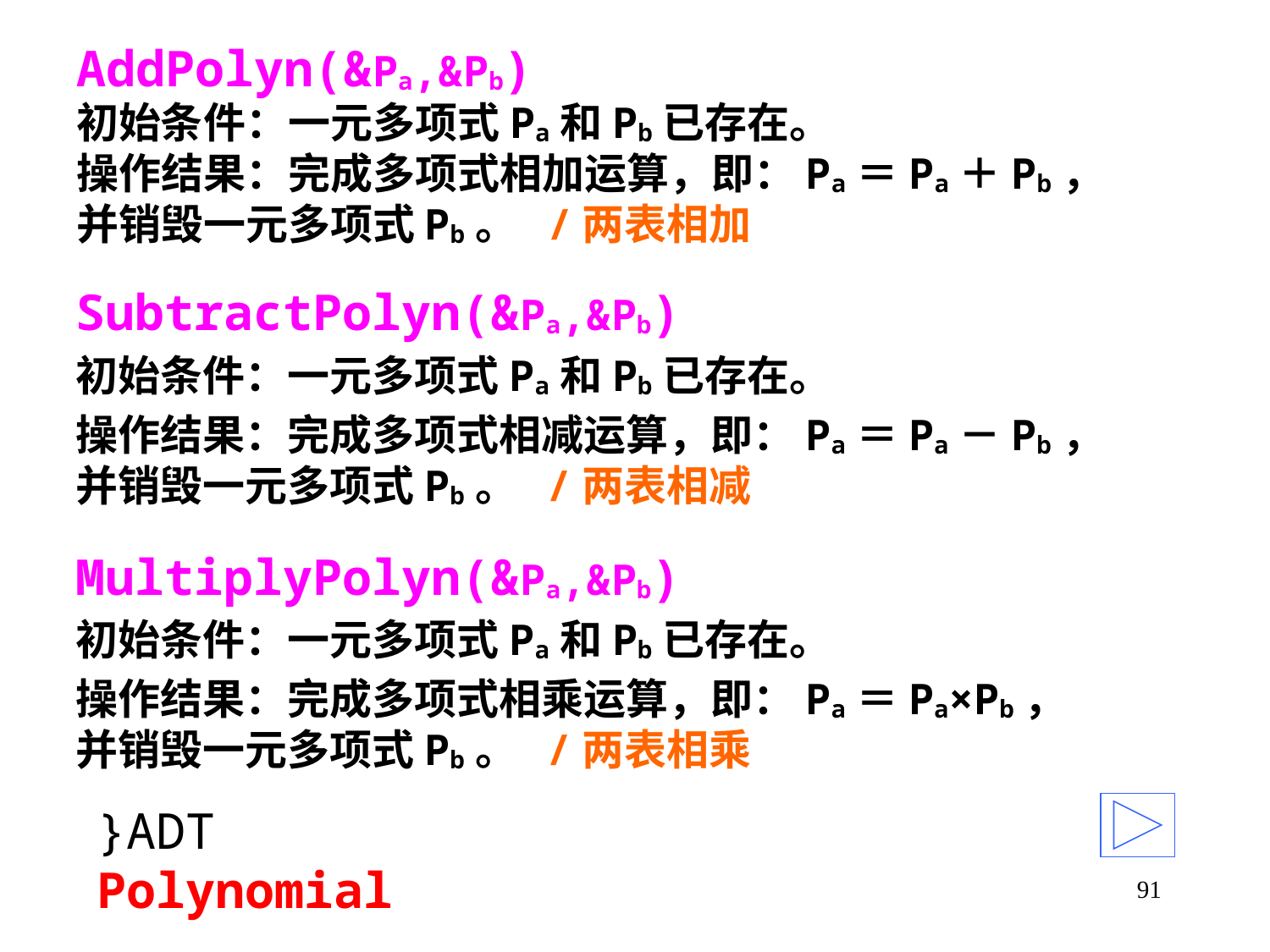

# AddPolyn(&Pa,&Pb) 初始条件：一元多项式Pa和Pb已存在。 操作结果：完成多项式相加运算，即：Pa＝Pa＋Pb， 并销毁一元多项式Pb。  /两表相加
SubtractPolyn(&Pa,&Pb)
初始条件：一元多项式Pa和Pb已存在。
操作结果：完成多项式相减运算，即：Pa＝Pa－Pb，
并销毁一元多项式Pb。  /两表相减
MultiplyPolyn(&Pa,&Pb)
初始条件：一元多项式Pa和Pb已存在。
操作结果：完成多项式相乘运算，即：Pa＝Pa×Pb，
并销毁一元多项式Pb。  /两表相乘
}ADT Polynomial

91